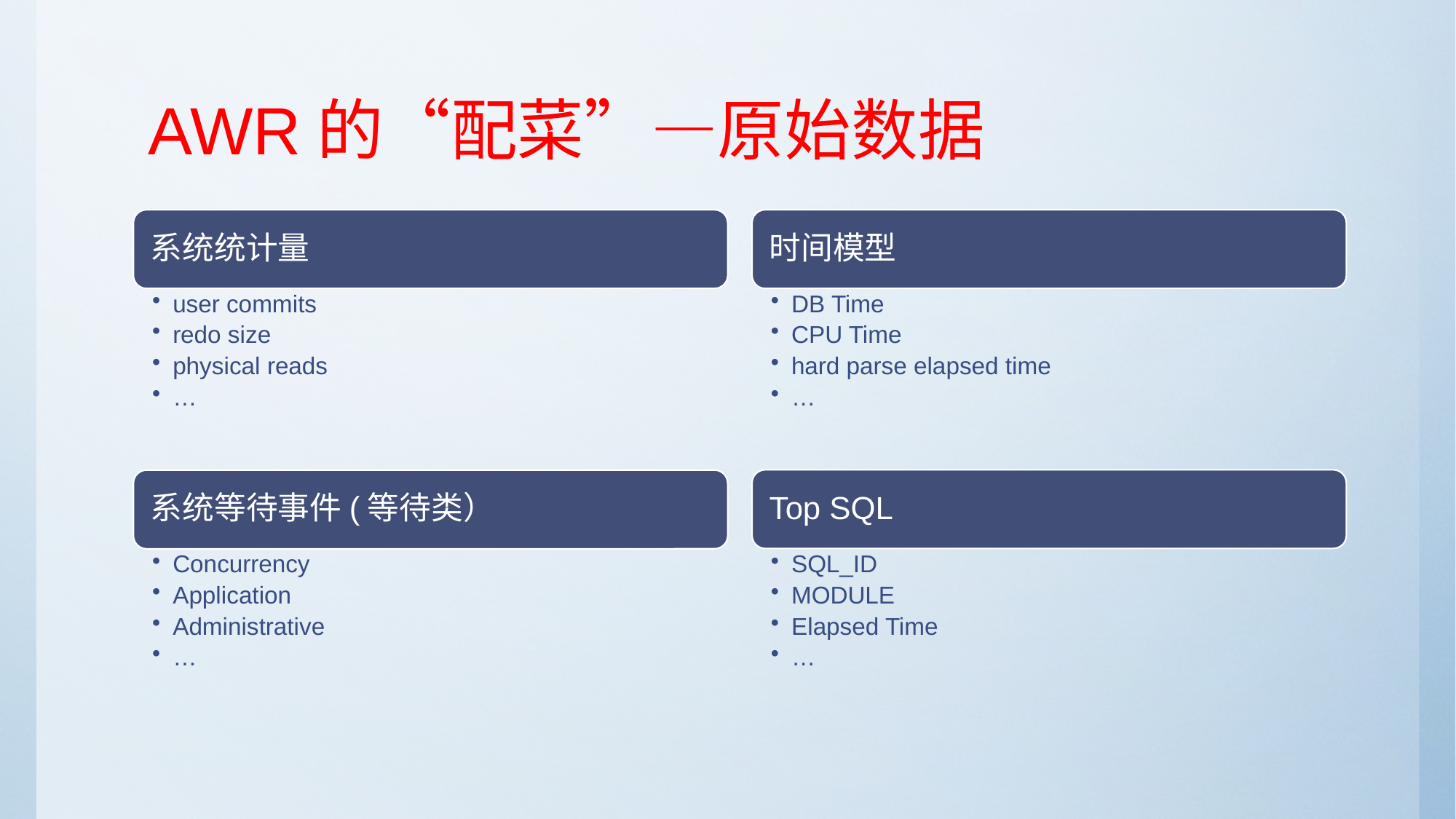

# AWR的“配菜”—原始数据
系统统计量
user commits
redo size
physical reads
…
系统等待事件(等待类）
Concurrency
Application
Administrative
…
时间模型
DB Time
CPU Time
hard parse elapsed time
…
Top SQL
SQL_ID
MODULE
Elapsed Time
…